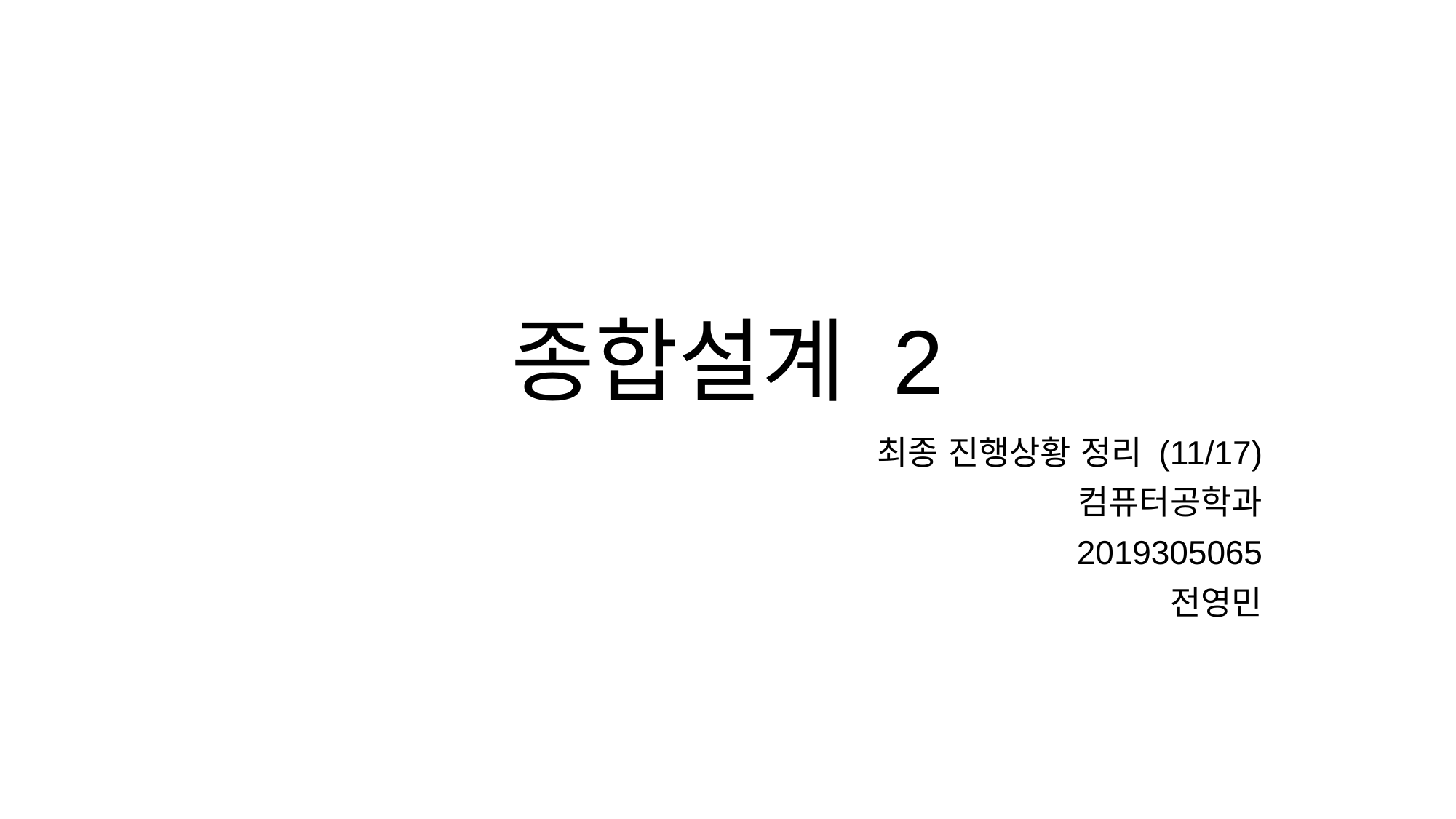

# 종합설계 2
최종 진행상황 정리 (11/17)
컴퓨터공학과
2019305065
전영민